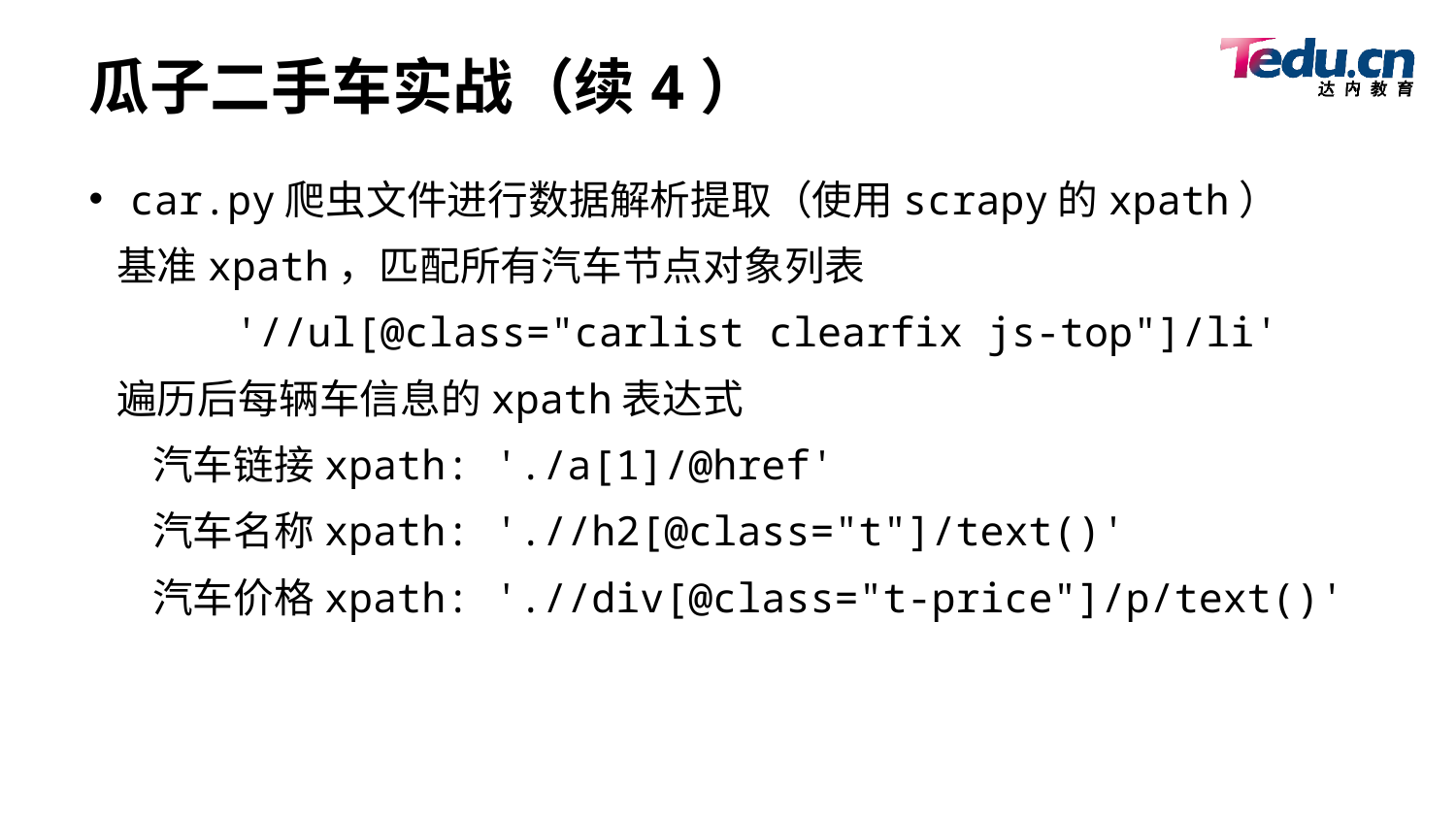

# 瓜子二手车实战（续4）
car.py爬虫文件进行数据解析提取（使用scrapy的xpath）
  基准xpath，匹配所有汽车节点对象列表
      '//ul[@class="carlist clearfix js-top"]/li'
  遍历后每辆车信息的xpath表达式
      汽车链接xpath: './a[1]/@href'
      汽车名称xpath: './/h2[@class="t"]/text()'
      汽车价格xpath: './/div[@class="t-price"]/p/text()'